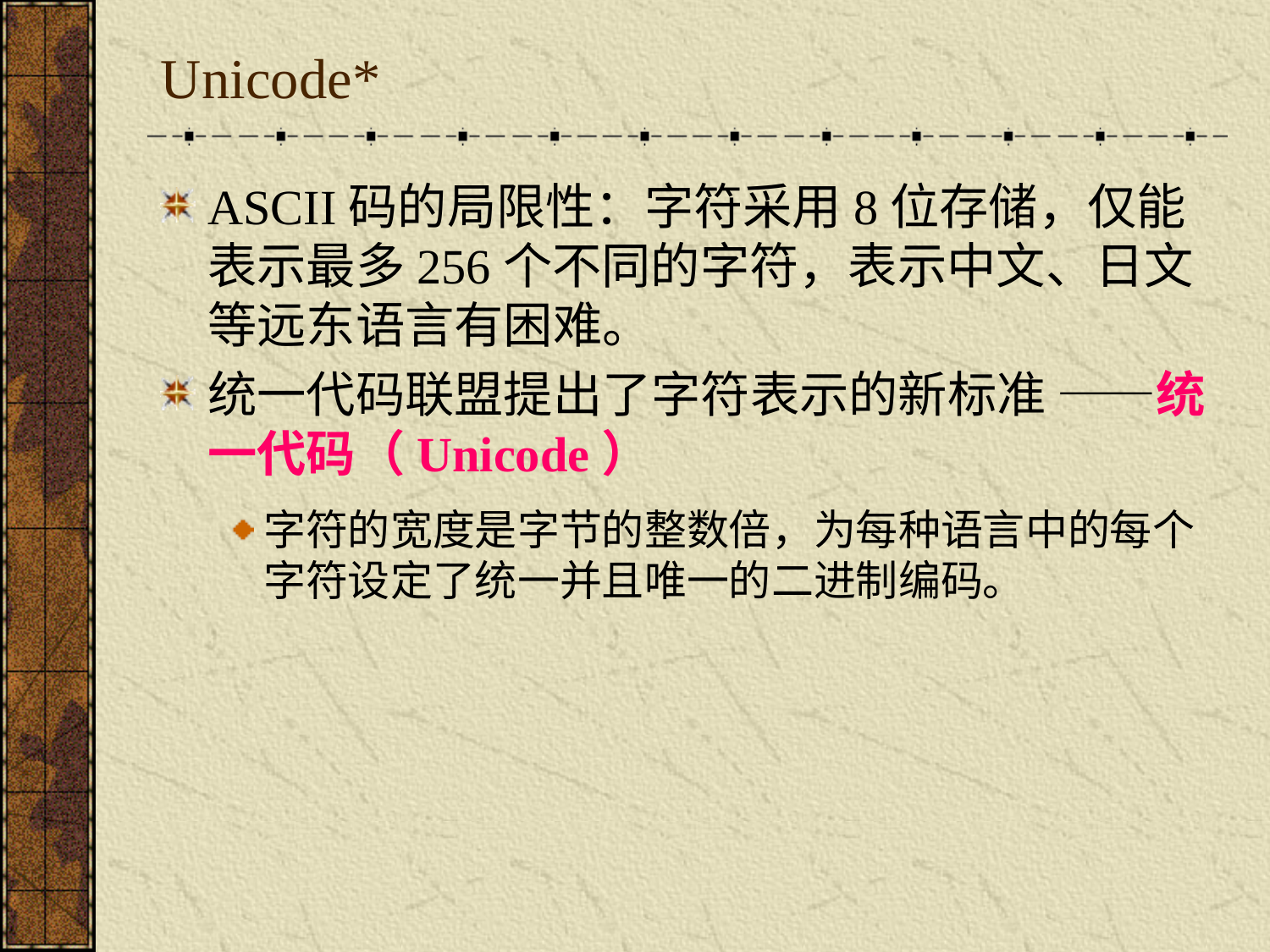

# Unicode*
ASCII码的局限性：字符采用8位存储，仅能表示最多256个不同的字符，表示中文、日文等远东语言有困难。
统一代码联盟提出了字符表示的新标准 ——统一代码（Unicode）
字符的宽度是字节的整数倍，为每种语言中的每个字符设定了统一并且唯一的二进制编码。